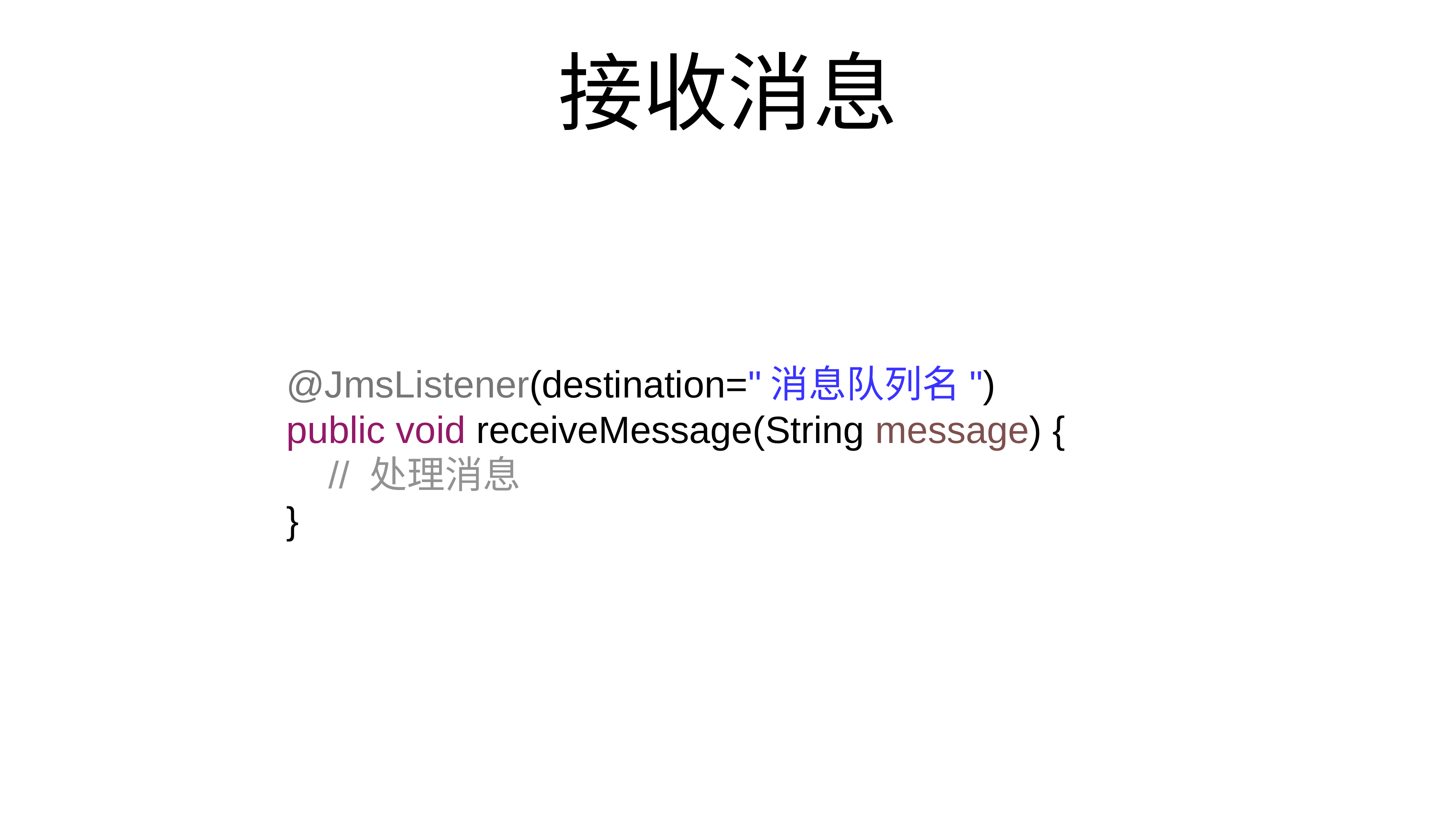

# 接收消息
    @JmsListener(destination="消息队列名")
    public void receiveMessage(String message) {
        // 处理消息
    }